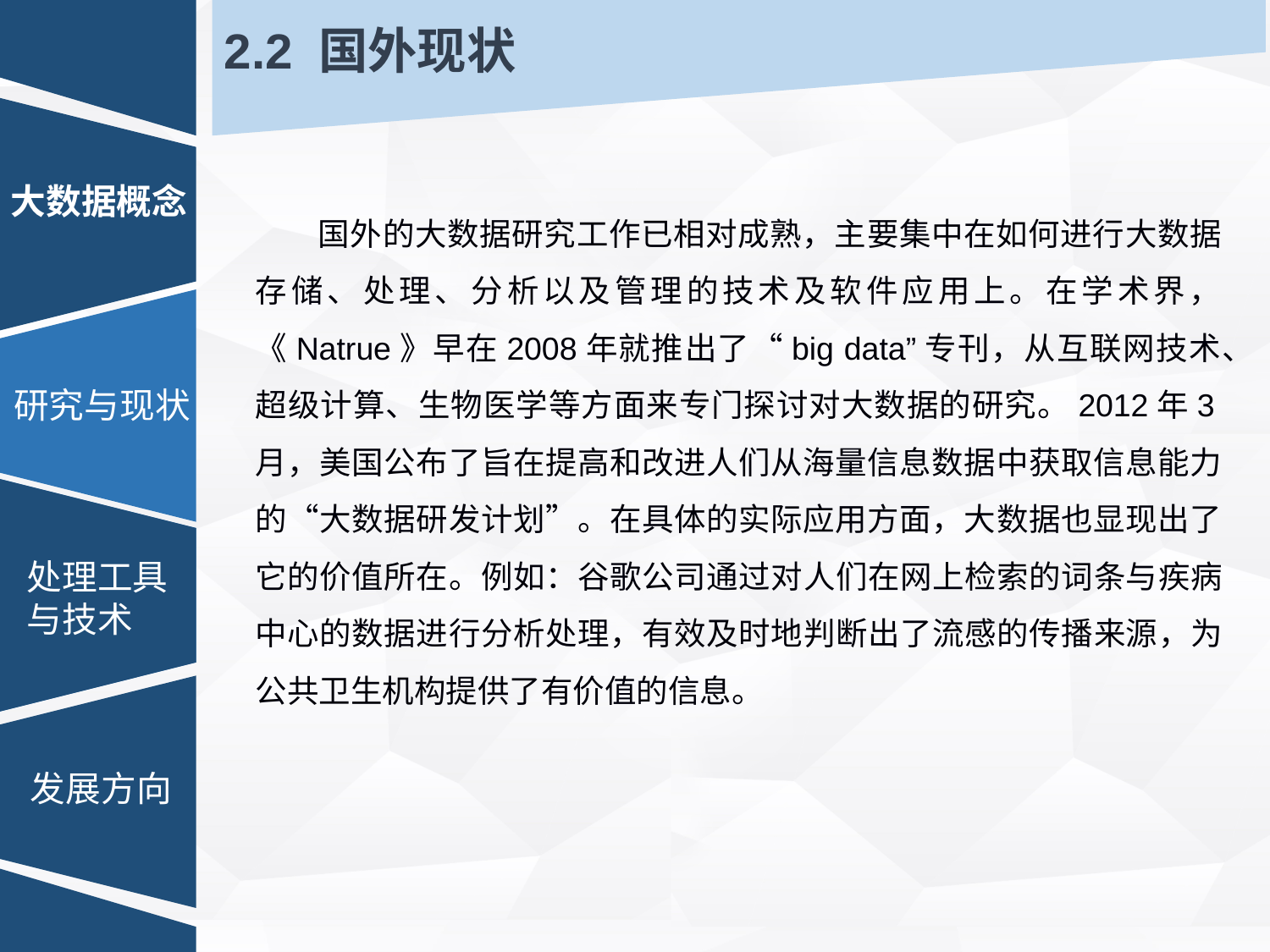

2.2 国外现状

大数据概念
       国外的大数据研究工作已相对成熟，主要集中在如何进行大数据存储、处理、分析以及管理的技术及软件应用上。在学术界，《Natrue》早在2008年就推出了“big data”专刊，从互联网技术、超级计算、生物医学等方面来专门探讨对大数据的研究。2012年3月，美国公布了旨在提高和改进人们从海量信息数据中获取信息能力的“大数据研发计划”。在具体的实际应用方面，大数据也显现出了它的价值所在。例如：谷歌公司通过对人们在网上检索的词条与疾病中心的数据进行分析处理，有效及时地判断出了流感的传播来源，为公共卫生机构提供了有价值的信息。

研究与现状

处理工具
与技术

发展方向